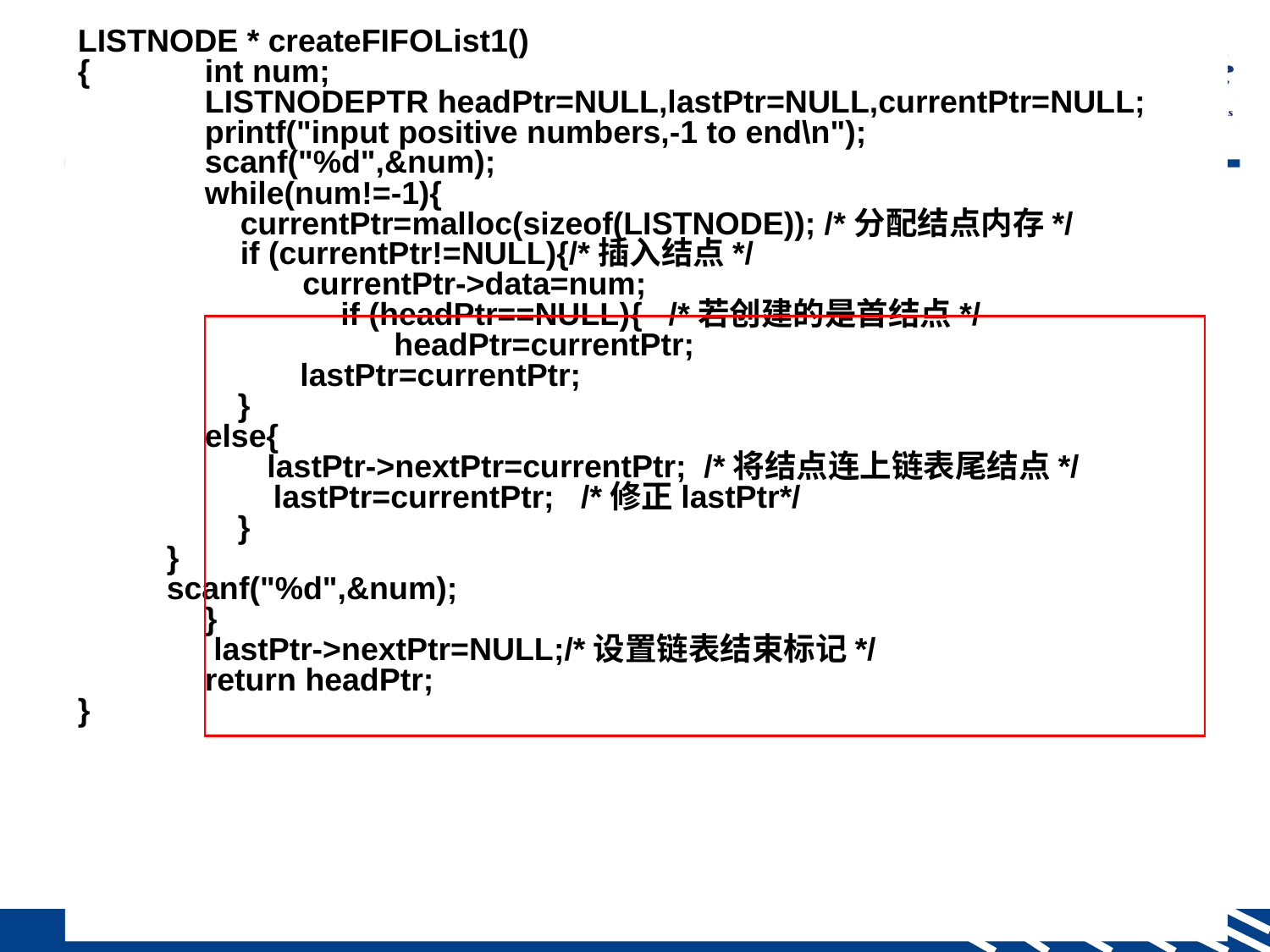

LISTNODE * createFIFOList1()
{	int num;
 	LISTNODEPTR headPtr=NULL,lastPtr=NULL,currentPtr=NULL;
	printf("input positive numbers,-1 to end\n");
 	scanf("%d",&num);
 	while(num!=-1){
	    currentPtr=malloc(sizeof(LISTNODE)); /*分配结点内存*/
 	    if (currentPtr!=NULL){/*插入结点*/
 	           currentPtr->data=num;
    		 if (headPtr==NULL){   /*若创建的是首结点*/
    		       headPtr=currentPtr;
                         lastPtr=currentPtr;
                  }
          	else{
          	       lastPtr->nextPtr=currentPtr;  /*将结点连上链表尾结点*/
                      lastPtr=currentPtr;   /*修正lastPtr*/
                  }
          }
          scanf("%d",&num);
 	}
	 lastPtr->nextPtr=NULL;/*设置链表结束标记*/
 	return headPtr;
}

19